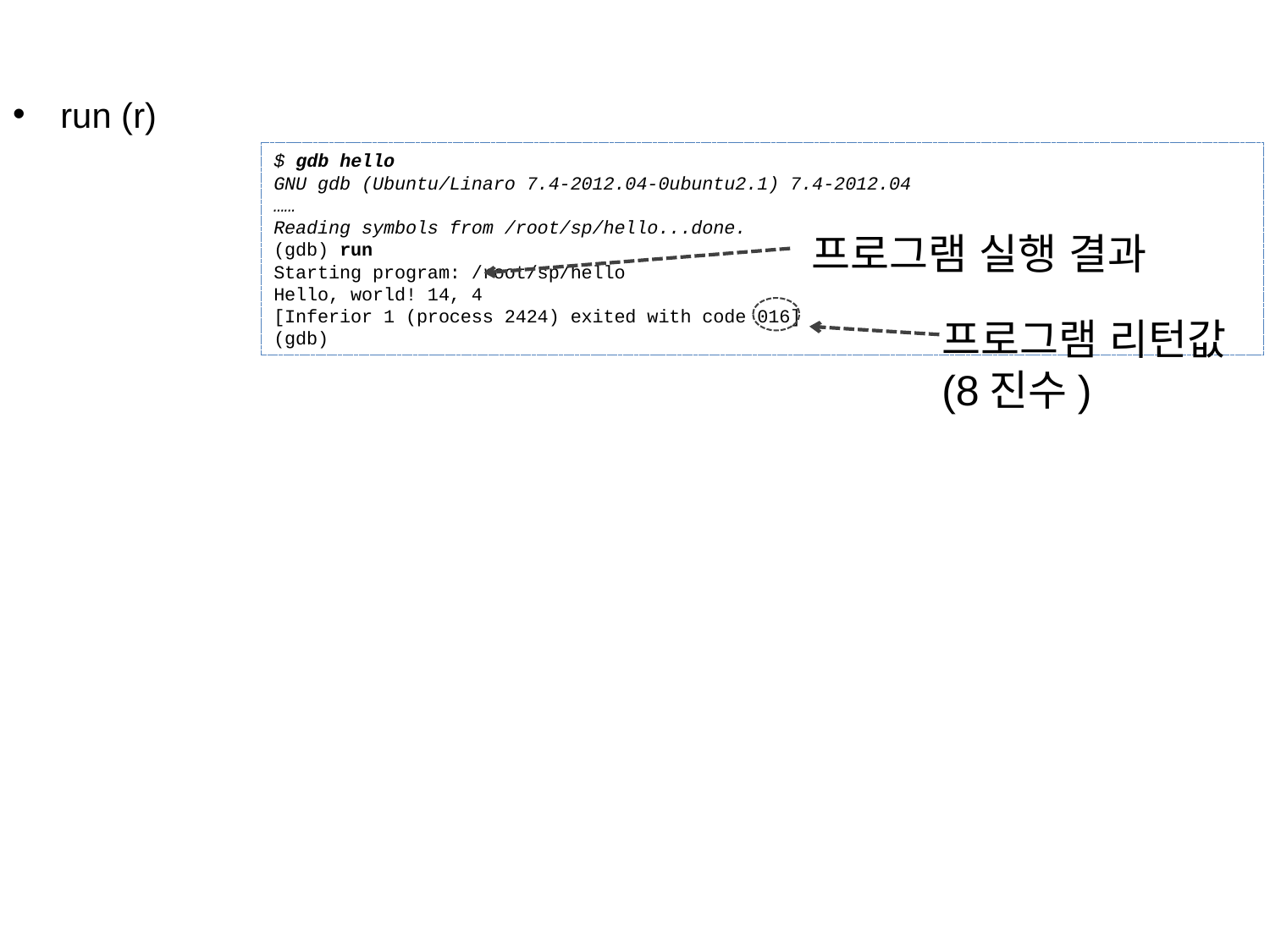

run (r)
$ gdb hello
GNU gdb (Ubuntu/Linaro 7.4-2012.04-0ubuntu2.1) 7.4-2012.04
……
Reading symbols from /root/sp/hello...done.
(gdb) run
Starting program: /root/sp/hello
Hello, world! 14, 4
[Inferior 1 (process 2424) exited with code 016]
(gdb)
프로그램 실행 결과

프로그램 리턴값(8진수)